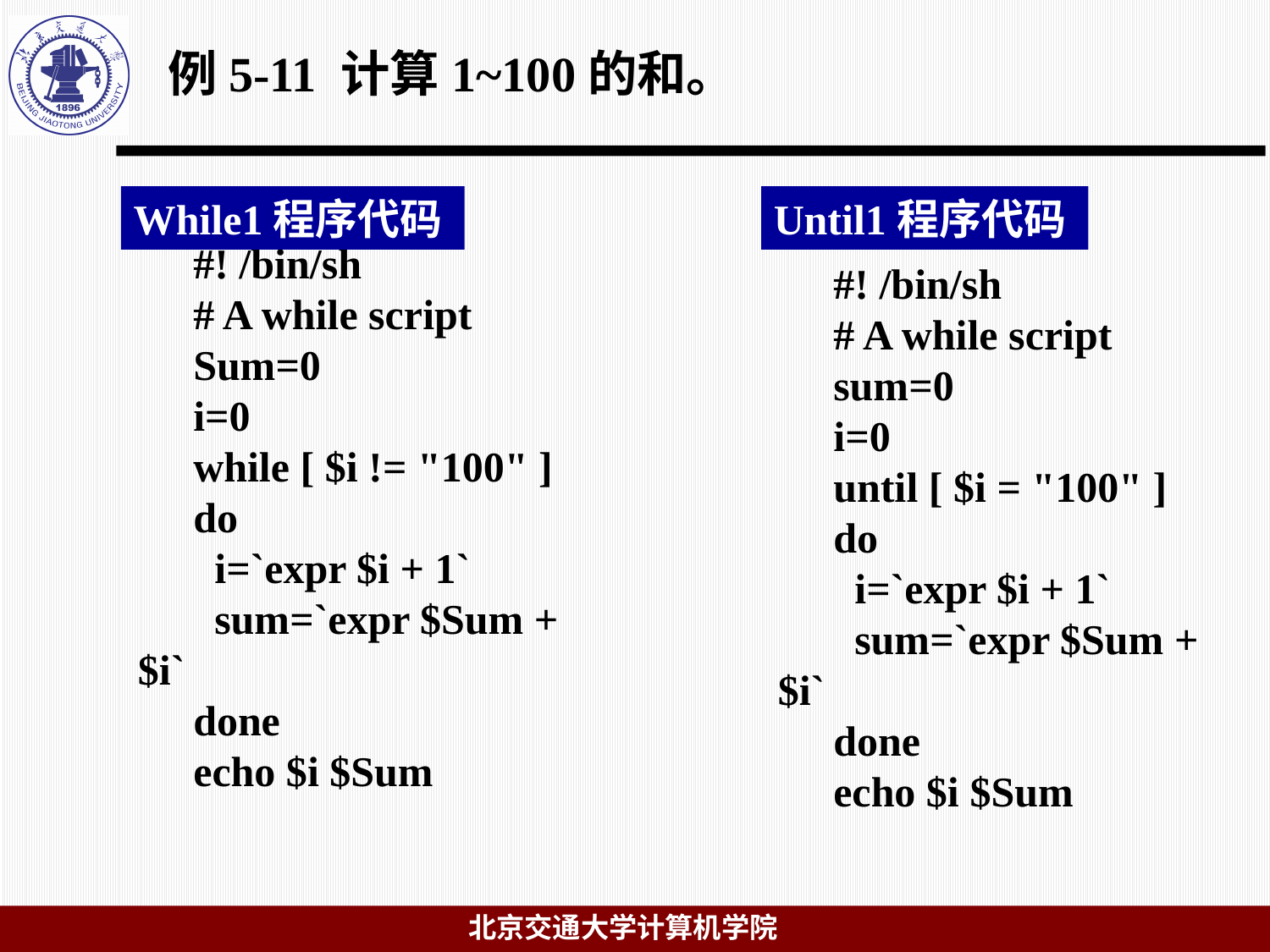

# 例5-11 计算1~100的和。
While1程序代码
Until1程序代码
#! /bin/sh
# A while script
Sum=0
i=0
while [ $i != "100" ]
do
  i=`expr $i + 1`
  sum=`expr $Sum + $i`
done
echo $i $Sum
#! /bin/sh
# A while script
sum=0
i=0
until [ $i = "100" ]
do
  i=`expr $i + 1`
  sum=`expr $Sum + $i`
done
echo $i $Sum